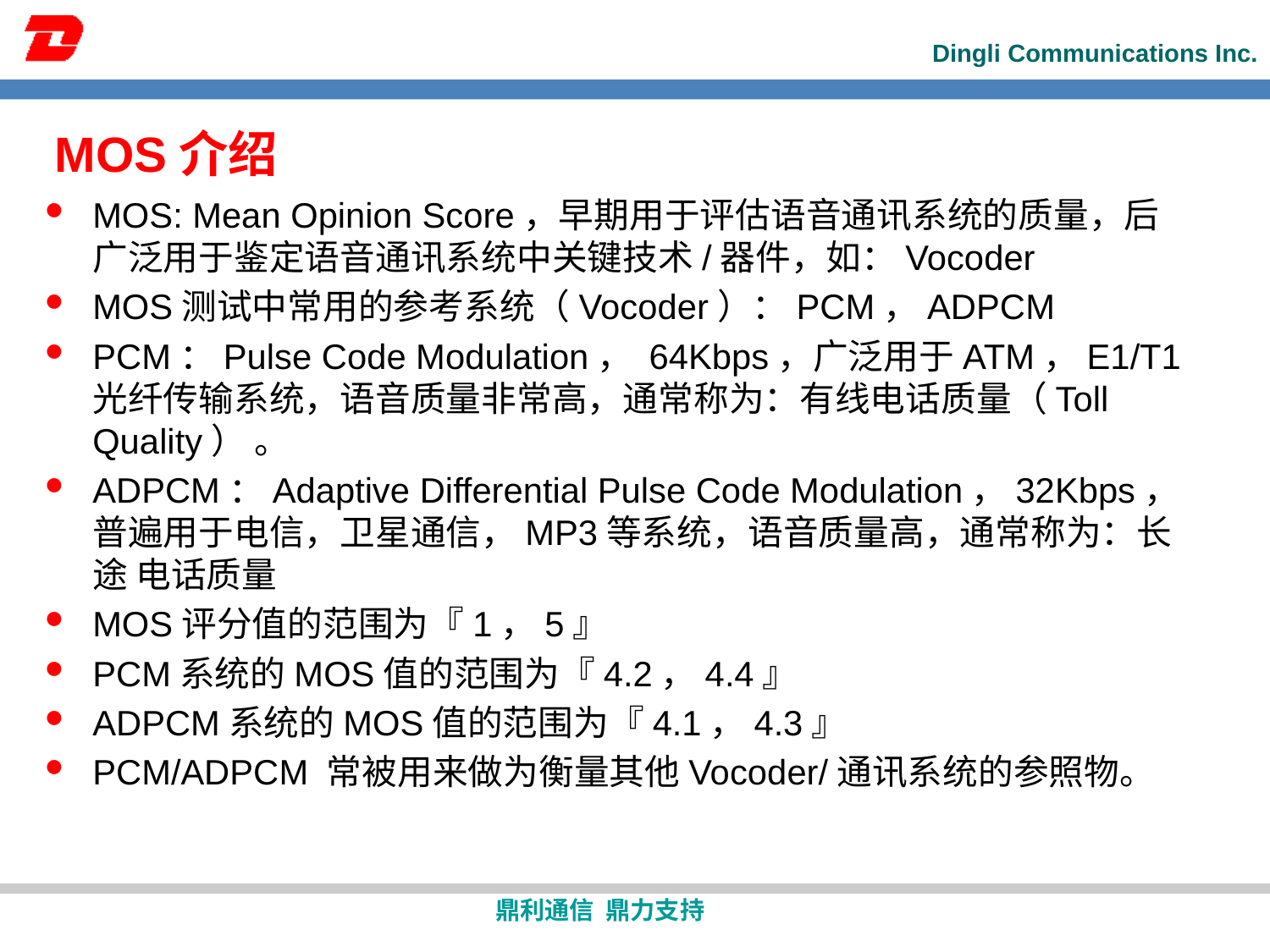

# MOS介绍
MOS: Mean Opinion Score，早期用于评估语音通讯系统的质量，后广泛用于鉴定语音通讯系统中关键技术/器件，如：Vocoder
MOS测试中常用的参考系统（Vocoder）：PCM，ADPCM
PCM：Pulse Code Modulation， 64Kbps，广泛用于ATM，E1/T1 光纤传输系统，语音质量非常高，通常称为：有线电话质量（Toll Quality） 。
ADPCM：Adaptive Differential Pulse Code Modulation，32Kbps，普遍用于电信，卫星通信，MP3等系统，语音质量高，通常称为：长途 电话质量
MOS评分值的范围为『1，5』
PCM系统的MOS值的范围为『4.2，4.4』
ADPCM系统的MOS值的范围为『4.1，4.3』
PCM/ADPCM 常被用来做为衡量其他Vocoder/通讯系统的参照物。